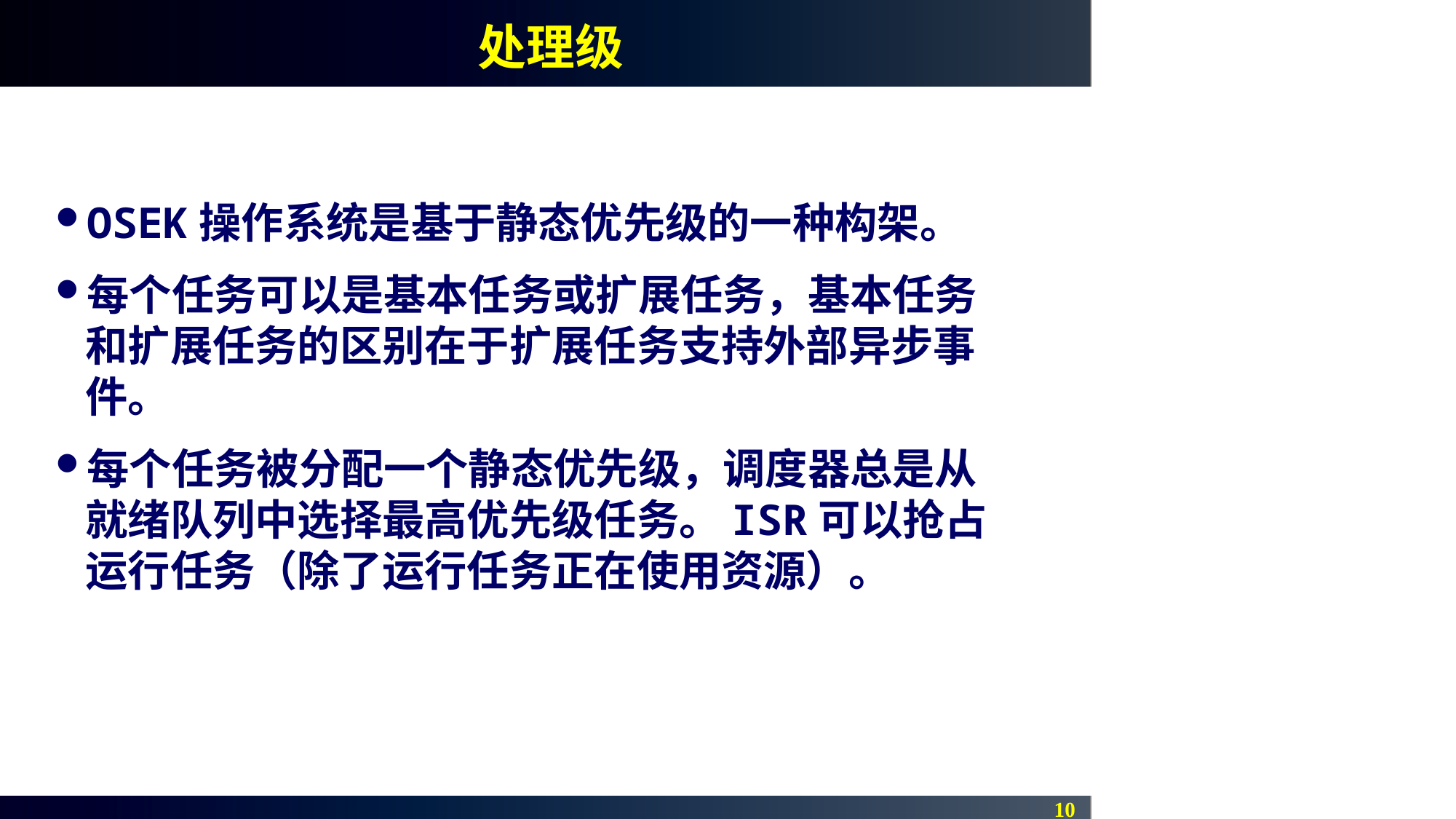

处理级
OSEK操作系统是基于静态优先级的一种构架。
每个任务可以是基本任务或扩展任务，基本任务和扩展任务的区别在于扩展任务支持外部异步事件。
每个任务被分配一个静态优先级，调度器总是从就绪队列中选择最高优先级任务。ISR可以抢占运行任务（除了运行任务正在使用资源）。